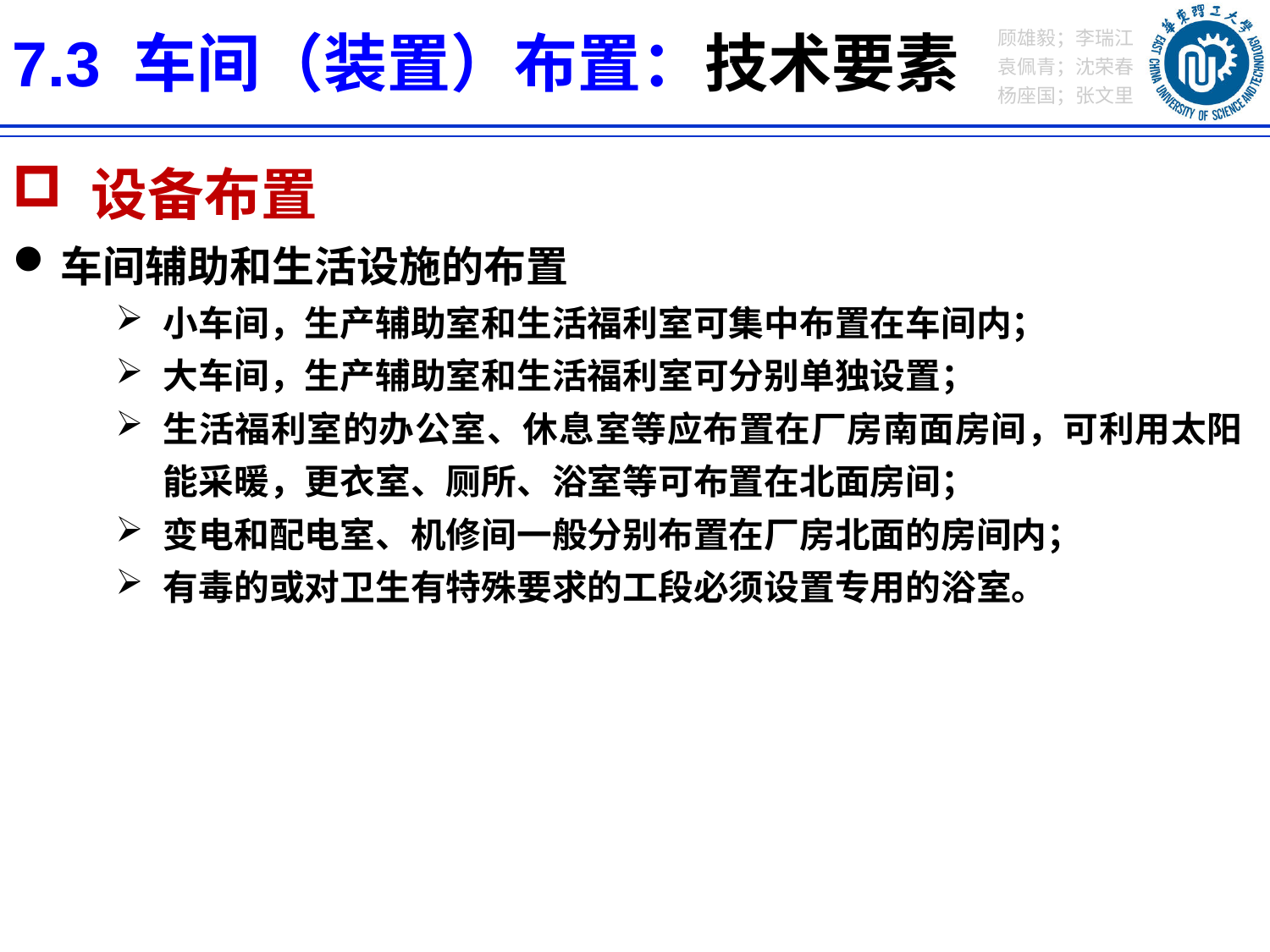

7.3 车间（装置）布置：技术要素
 设备布置
车间辅助和生活设施的布置
小车间，生产辅助室和生活福利室可集中布置在车间内；
大车间，生产辅助室和生活福利室可分别单独设置；
生活福利室的办公室、休息室等应布置在厂房南面房间，可利用太阳能采暖，更衣室、厕所、浴室等可布置在北面房间；
变电和配电室、机修间一般分别布置在厂房北面的房间内；
有毒的或对卫生有特殊要求的工段必须设置专用的浴室。